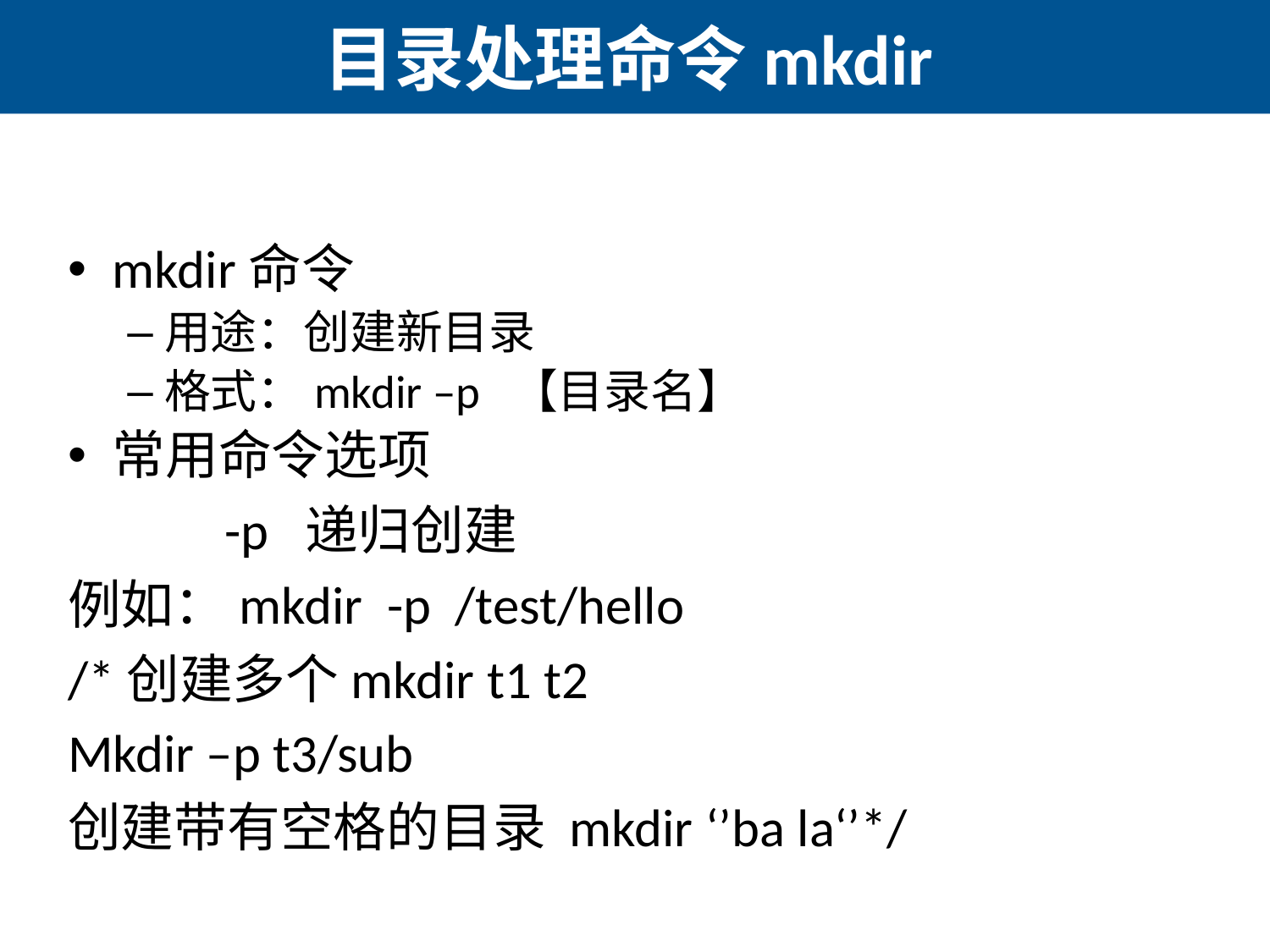

# 目录处理命令mkdir
mkdir命令
用途：创建新目录
格式：mkdir –p  【目录名】
常用命令选项
             -p  递归创建
例如：mkdir  -p  /test/hello
/*创建多个mkdir t1 t2
Mkdir –p t3/sub
创建带有空格的目录 mkdir ‘’ba la‘’*/